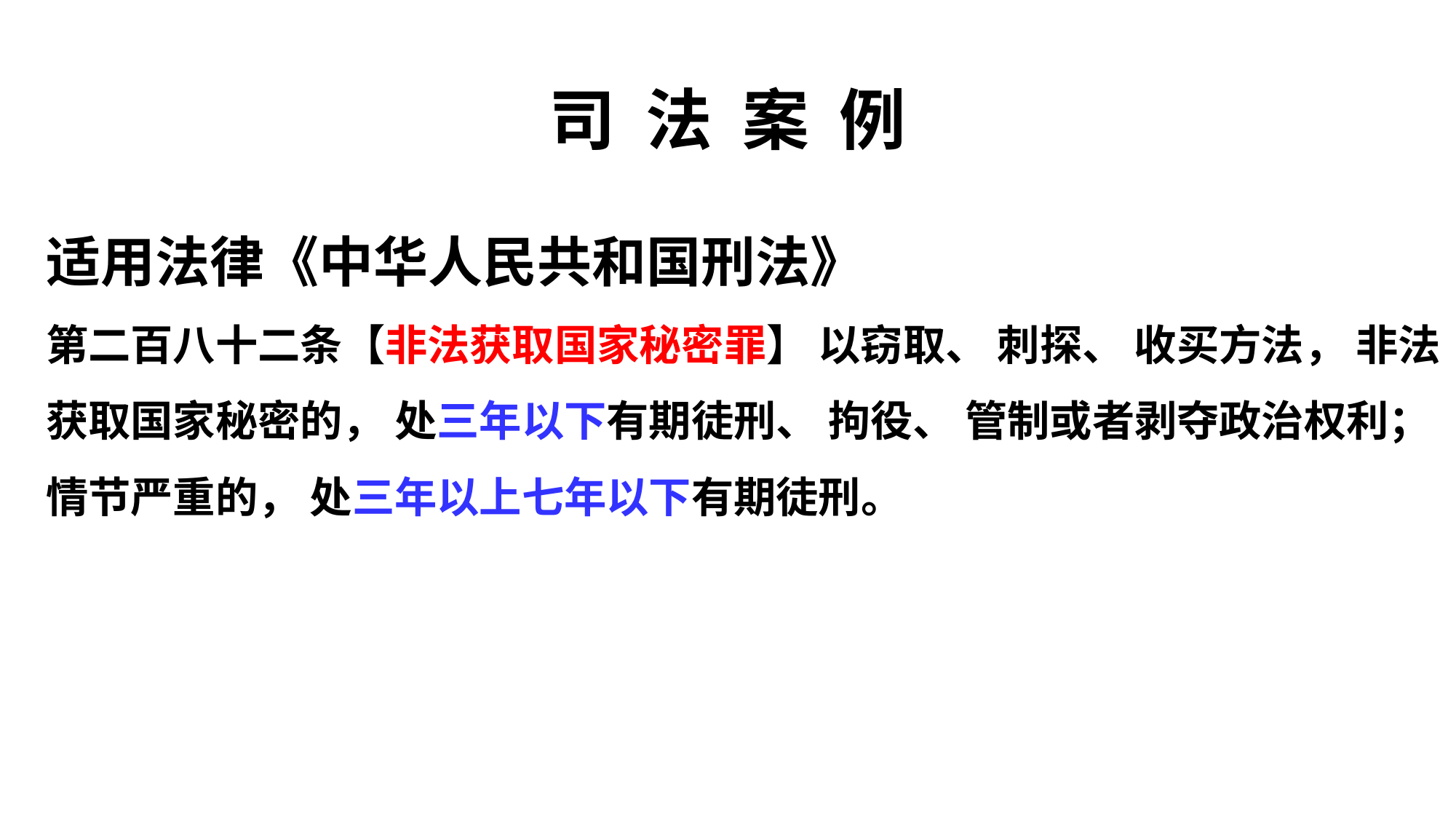

# 司  法  案  例
适用法律《中华人民共和国刑法》
第二百八十二条【非法获取国家秘密罪】 以窃取、 刺探、 收买方法， 非法获取国家秘密的， 处三年以下有期徒刑、 拘役、 管制或者剥夺政治权利； 情节严重的， 处三年以上七年以下有期徒刑。